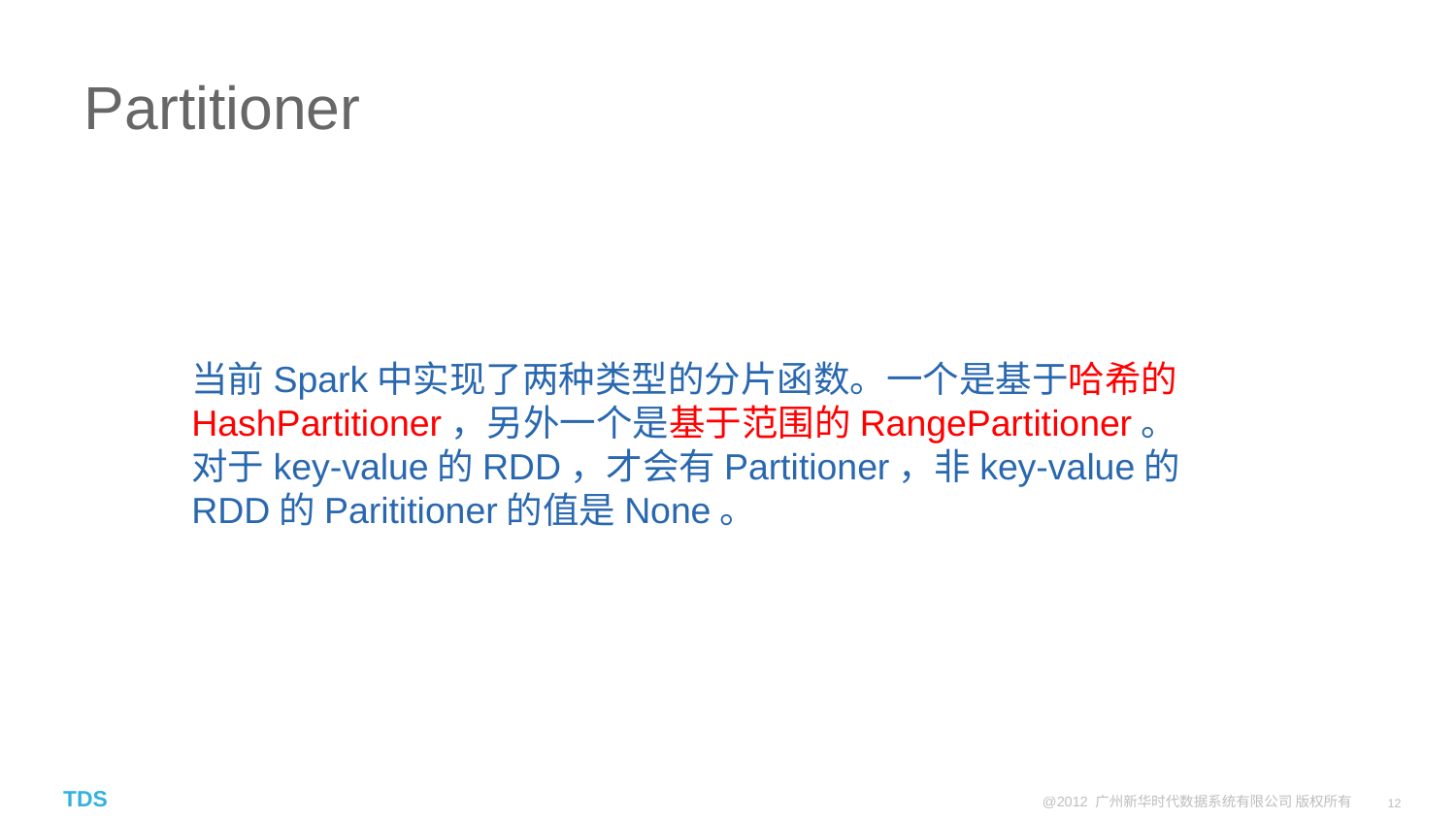

# Partitioner

当前Spark中实现了两种类型的分片函数。一个是基于哈希的HashPartitioner，另外一个是基于范围的RangePartitioner。
对于key-value的RDD，才会有Partitioner，非key-value的RDD的Parititioner的值是None。